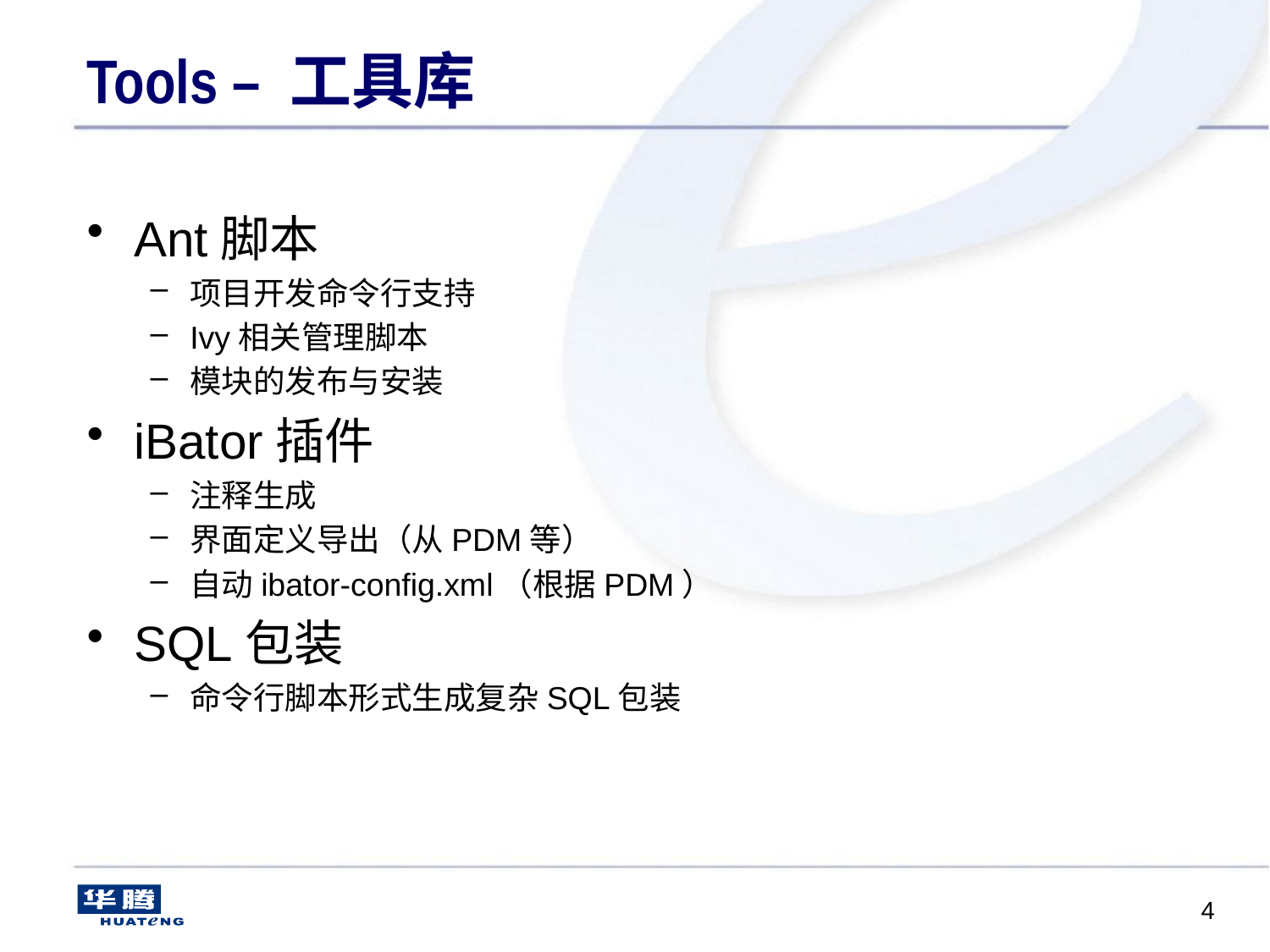

# Tools – 工具库
Ant脚本
项目开发命令行支持
Ivy相关管理脚本
模块的发布与安装
iBator插件
注释生成
界面定义导出（从PDM等）
自动ibator-config.xml（根据PDM）
SQL包装
命令行脚本形式生成复杂SQL包装
4